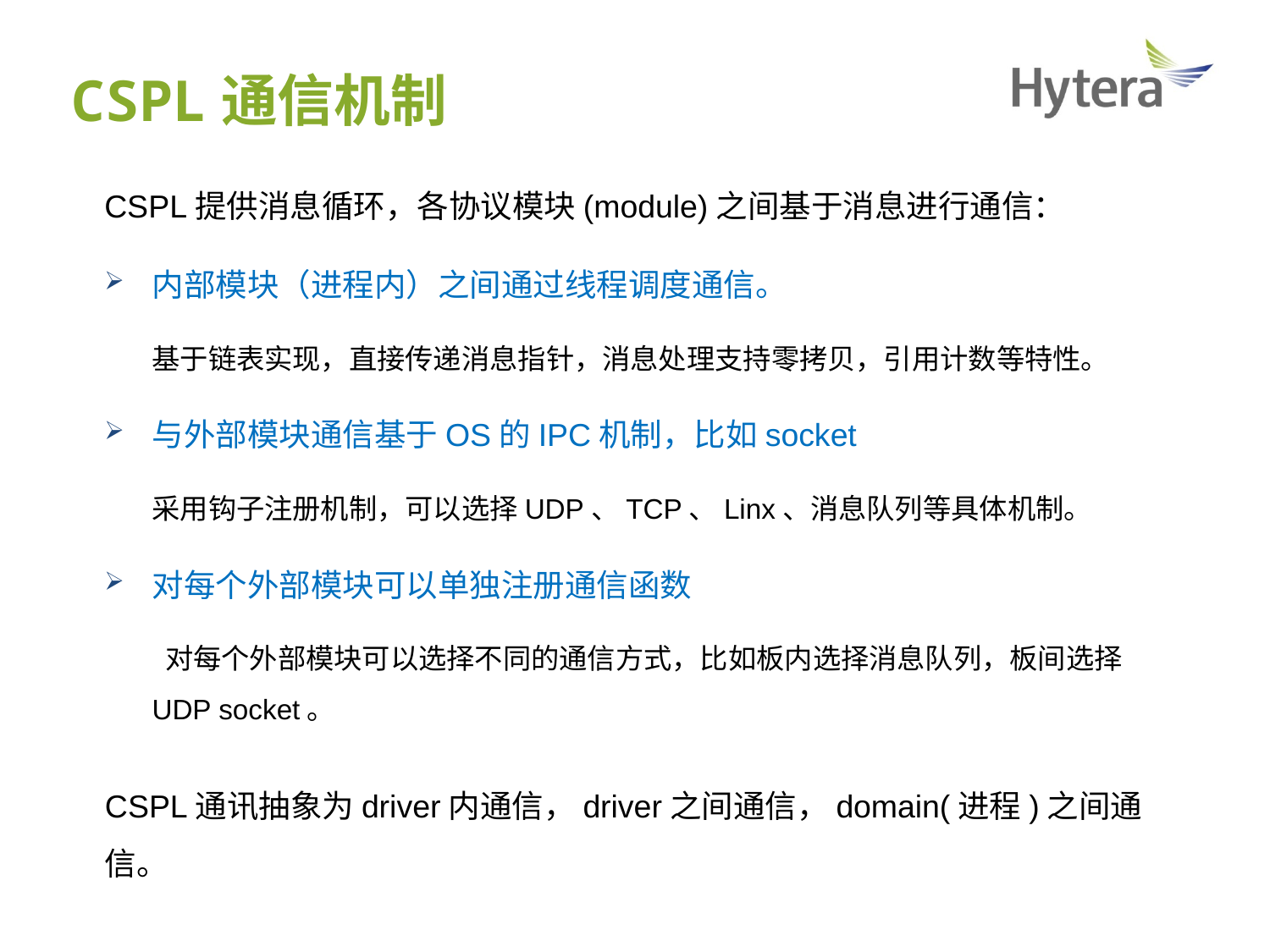

CSPL通信机制

CSPL提供消息循环，各协议模块(module)之间基于消息进行通信：
内部模块（进程内）之间通过线程调度通信。
	基于链表实现，直接传递消息指针，消息处理支持零拷贝，引用计数等特性。
与外部模块通信基于OS的IPC机制，比如socket
	采用钩子注册机制，可以选择UDP、TCP、Linx、消息队列等具体机制。
对每个外部模块可以单独注册通信函数
	 对每个外部模块可以选择不同的通信方式，比如板内选择消息队列，板间选择UDP socket。

CSPL通讯抽象为driver内通信，driver之间通信，domain(进程)之间通信。